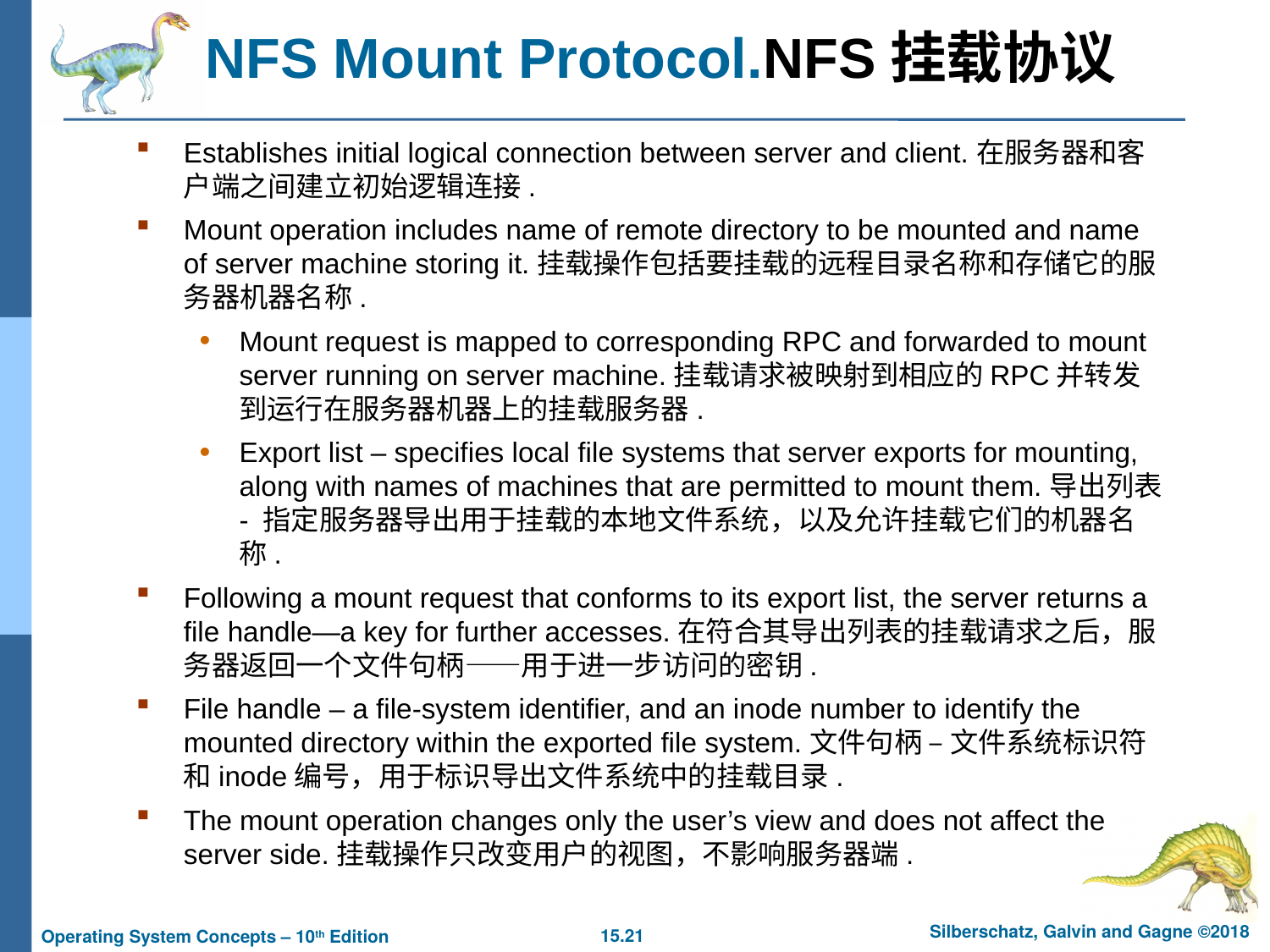

# NFS Mount Protocol.NFS挂载协议
Establishes initial logical connection between server and client.在服务器和客户端之间建立初始逻辑连接.
Mount operation includes name of remote directory to be mounted and name of server machine storing it.挂载操作包括要挂载的远程目录名称和存储它的服务器机器名称.
Mount request is mapped to corresponding RPC and forwarded to mount server running on server machine.挂载请求被映射到相应的RPC并转发到运行在服务器机器上的挂载服务器.
Export list – specifies local file systems that server exports for mounting, along with names of machines that are permitted to mount them.导出列表 - 指定服务器导出用于挂载的本地文件系统，以及允许挂载它们的机器名称.
Following a mount request that conforms to its export list, the server returns a file handle—a key for further accesses.在符合其导出列表的挂载请求之后，服务器返回一个文件句柄——用于进一步访问的密钥.
File handle – a file-system identifier, and an inode number to identify the mounted directory within the exported file system.文件句柄 – 文件系统标识符和inode编号，用于标识导出文件系统中的挂载目录.
The mount operation changes only the user’s view and does not affect the server side.挂载操作只改变用户的视图，不影响服务器端.